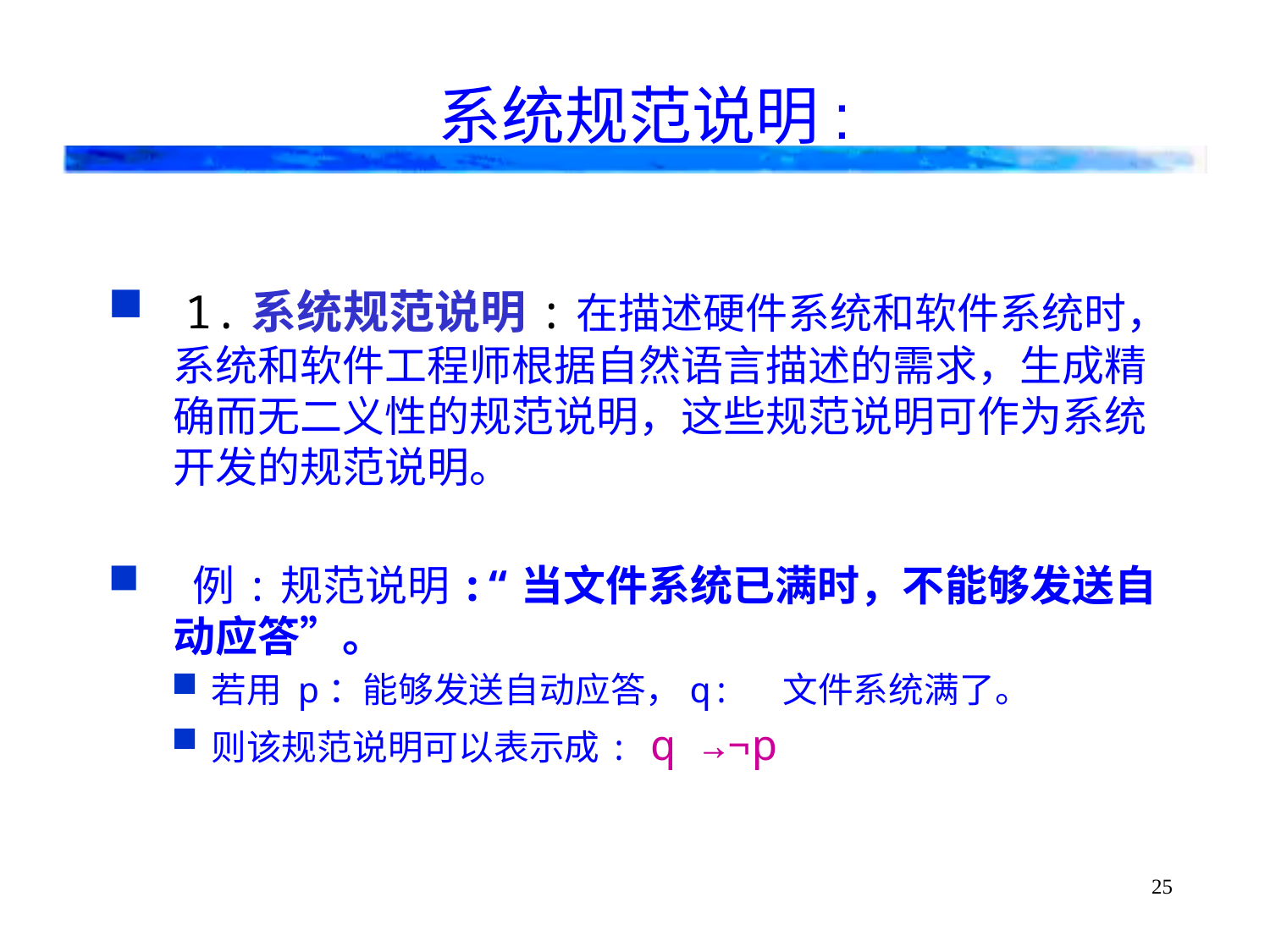

1.系统规范说明:在描述硬件系统和软件系统时，系统和软件工程师根据自然语言描述的需求，生成精确而无二义性的规范说明，这些规范说明可作为系统开发的规范说明。

 例:规范说明:“当文件系统已满时，不能够发送自动应答”。
若用 p：能够发送自动应答，q:  文件系统满了。
则该规范说明可以表示成: q →¬p

系统规范说明:
25